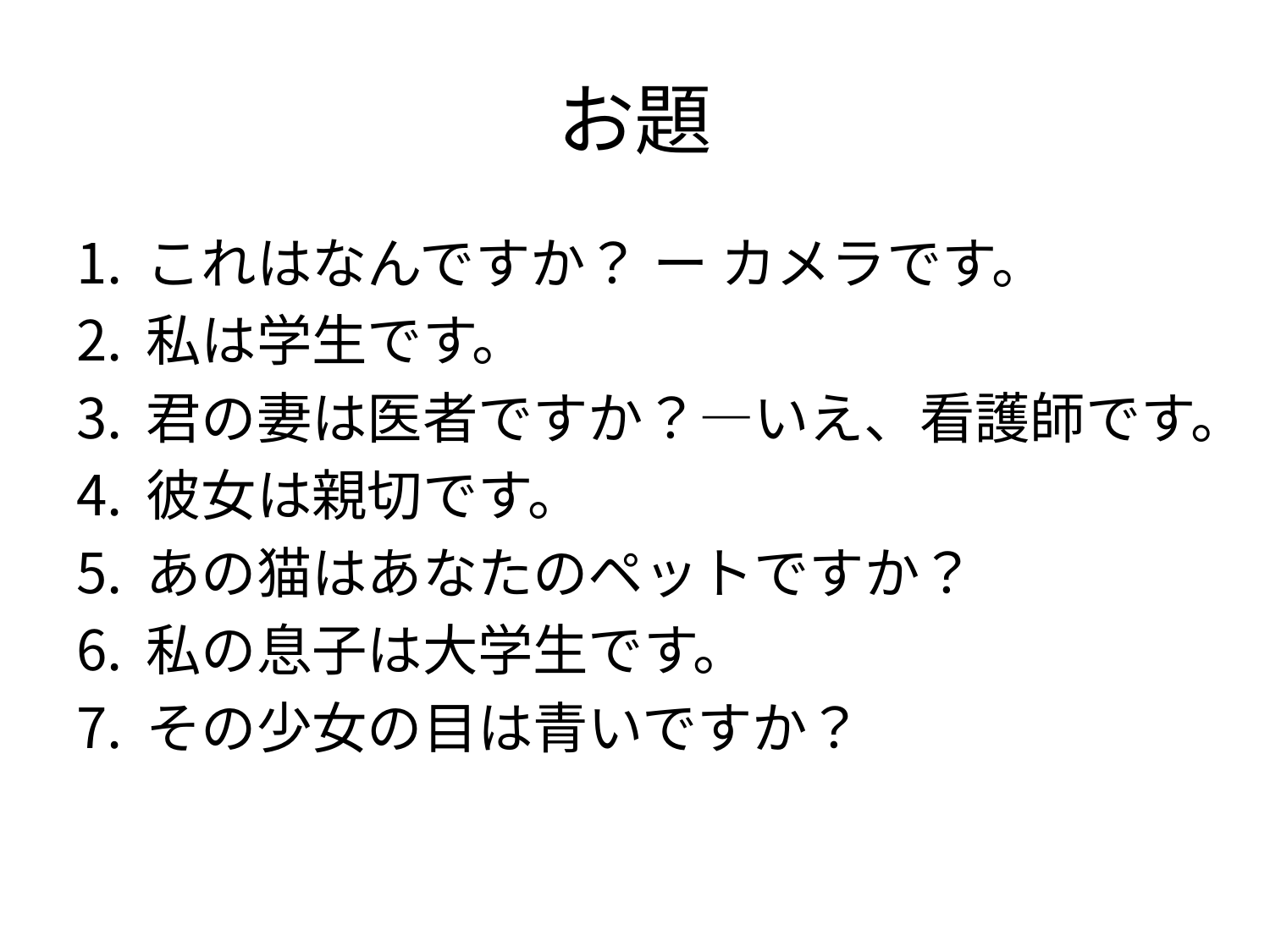

# お題
これはなんですか？ ー カメラです。
私は学生です。
君の妻は医者ですか？―いえ、看護師です。
彼女は親切です。
あの猫はあなたのペットですか？
私の息子は大学生です。
その少女の目は青いですか？